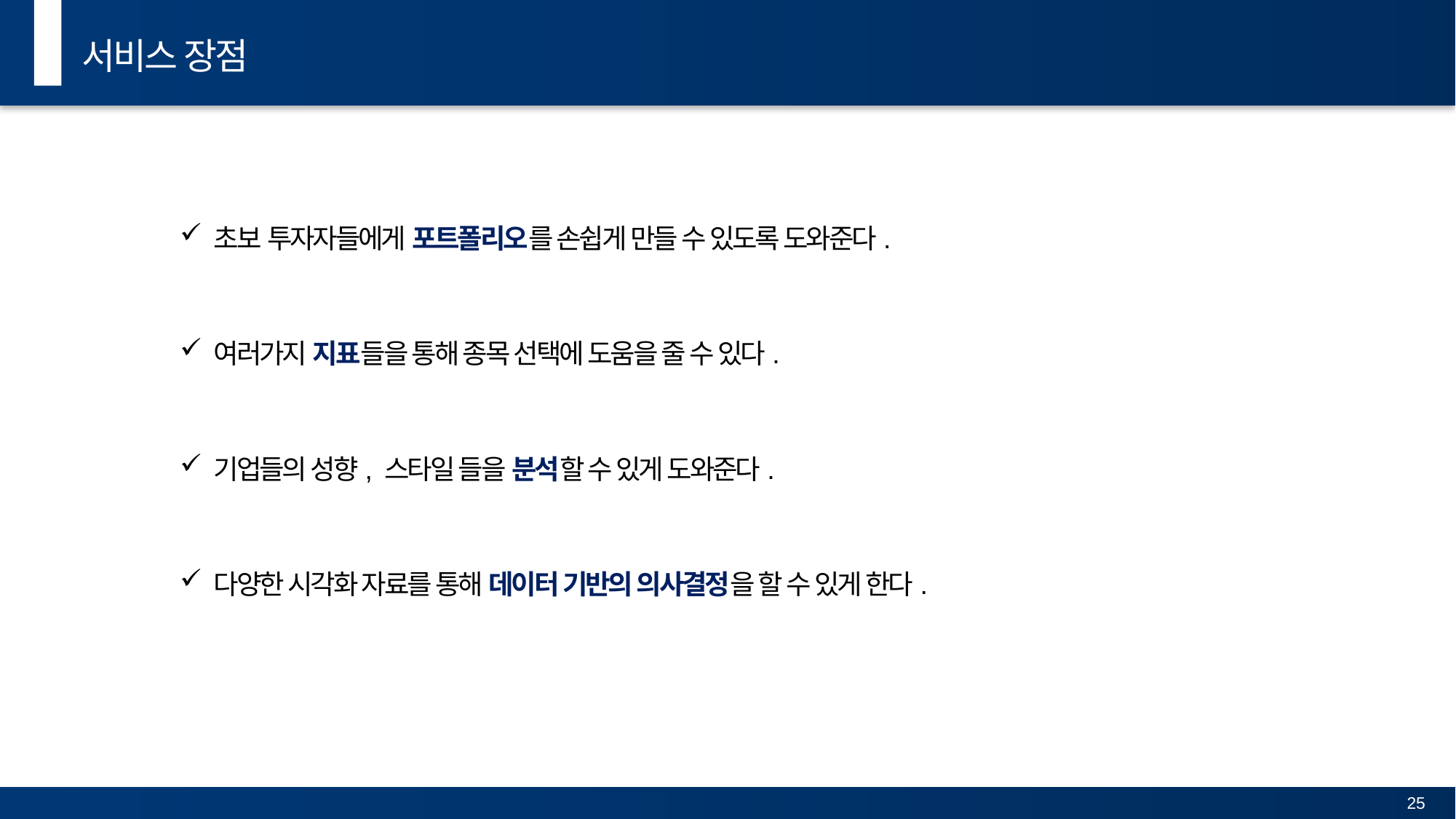

서비스 장점

초보 투자자들에게 포트폴리오를 손쉽게 만들 수 있도록 도와준다.

여러가지 지표들을 통해 종목 선택에 도움을 줄 수 있다.

기업들의 성향, 스타일 들을 분석할 수 있게 도와준다.

다양한 시각화 자료를 통해 데이터 기반의 의사결정을 할 수 있게 한다.

25